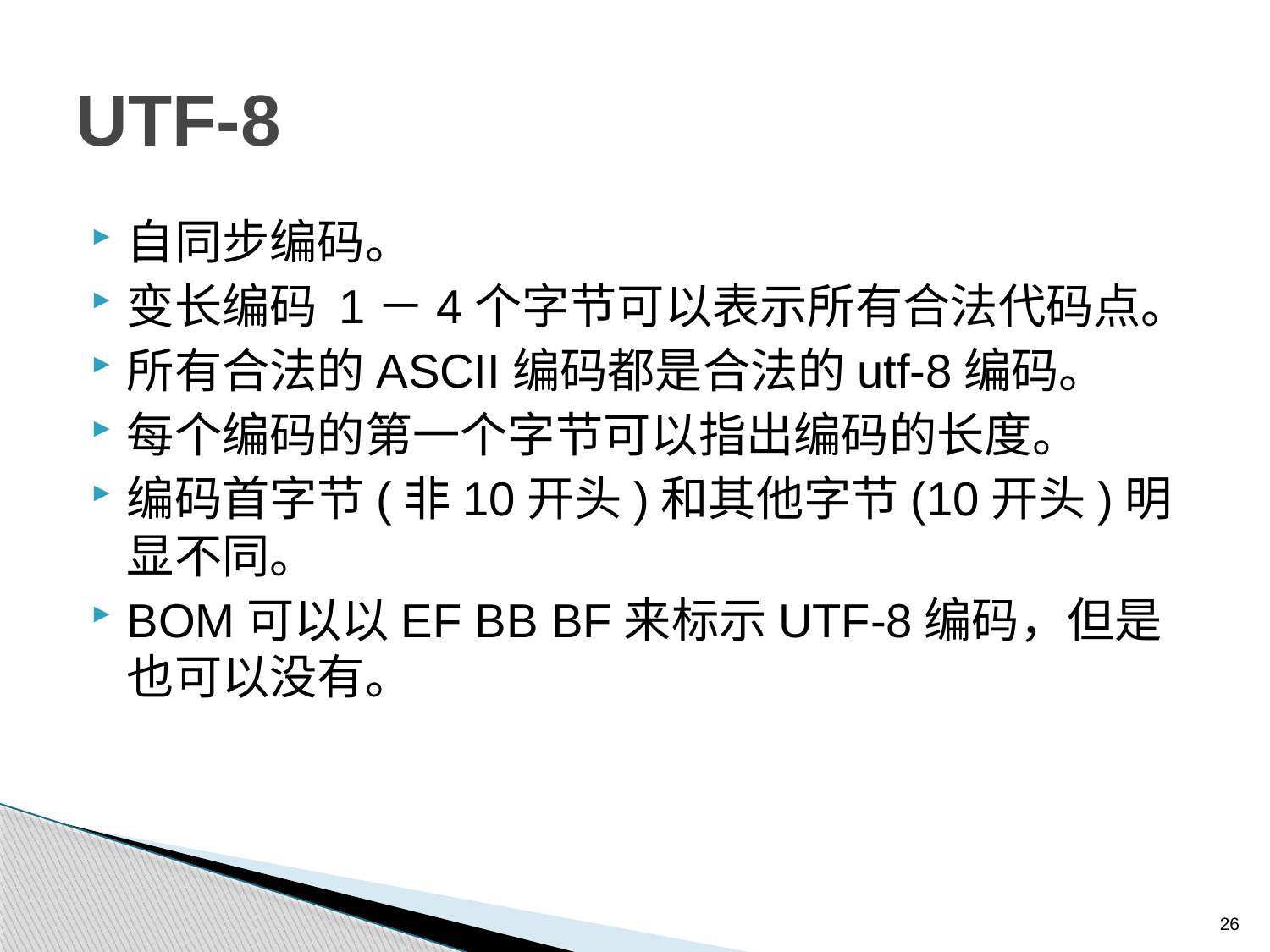

# UTF-8
自同步编码。
变长编码 1－4个字节可以表示所有合法代码点。
所有合法的ASCII编码都是合法的utf-8编码。
每个编码的第一个字节可以指出编码的长度。
编码首字节(非10开头)和其他字节(10开头)明显不同。
BOM可以以EF BB BF来标示UTF-8编码，但是也可以没有。

26